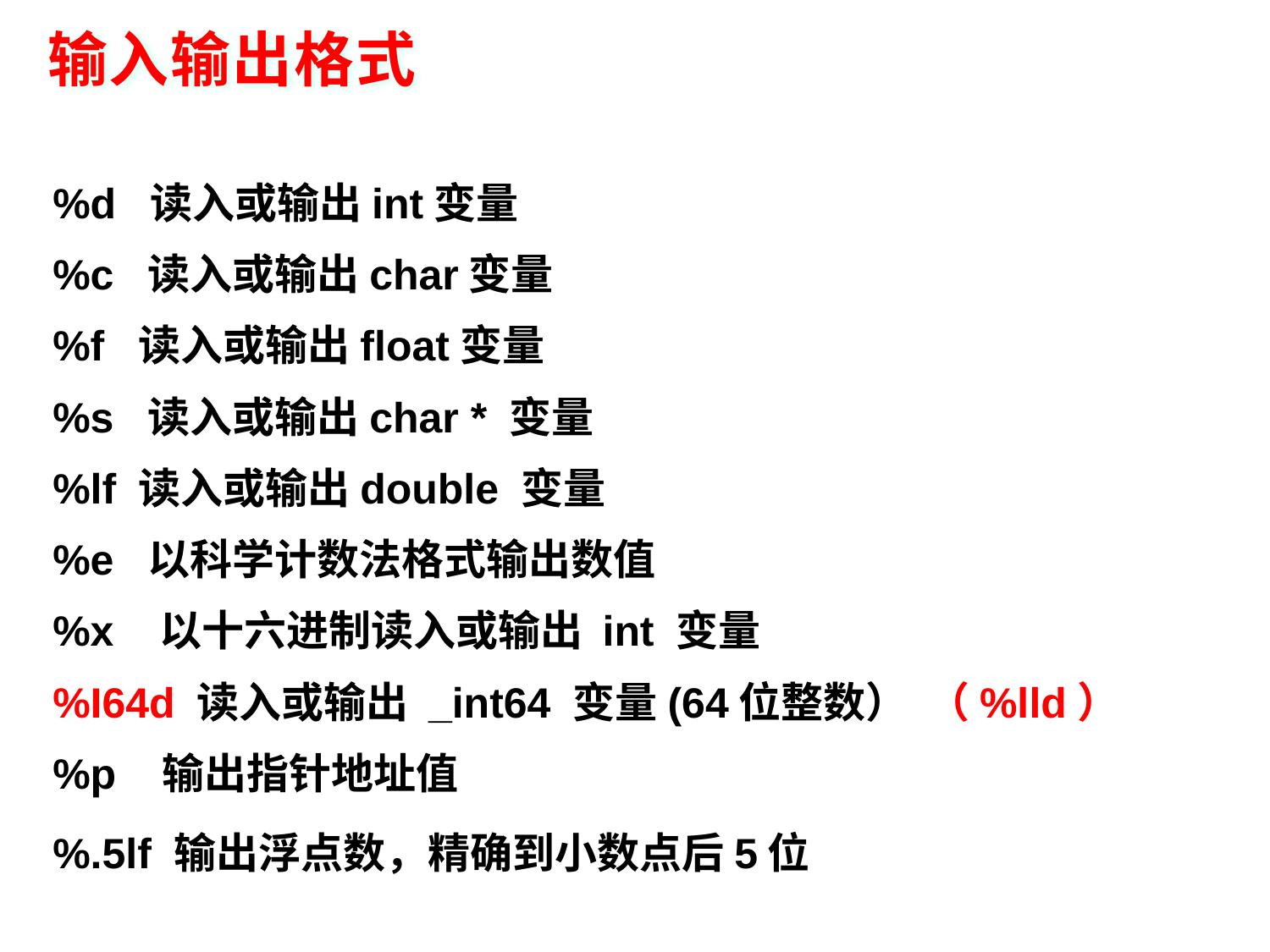

# 输入输出格式
%d  读入或输出int变量
%c  读入或输出char变量
%f  读入或输出float变量
%s  读入或输出char * 变量
%lf 读入或输出double 变量
%e  以科学计数法格式输出数值
%x   以十六进制读入或输出 int 变量
%I64d 读入或输出 _int64 变量(64位整数）  （%lld）
%p   输出指针地址值
%.5lf 输出浮点数，精确到小数点后5位